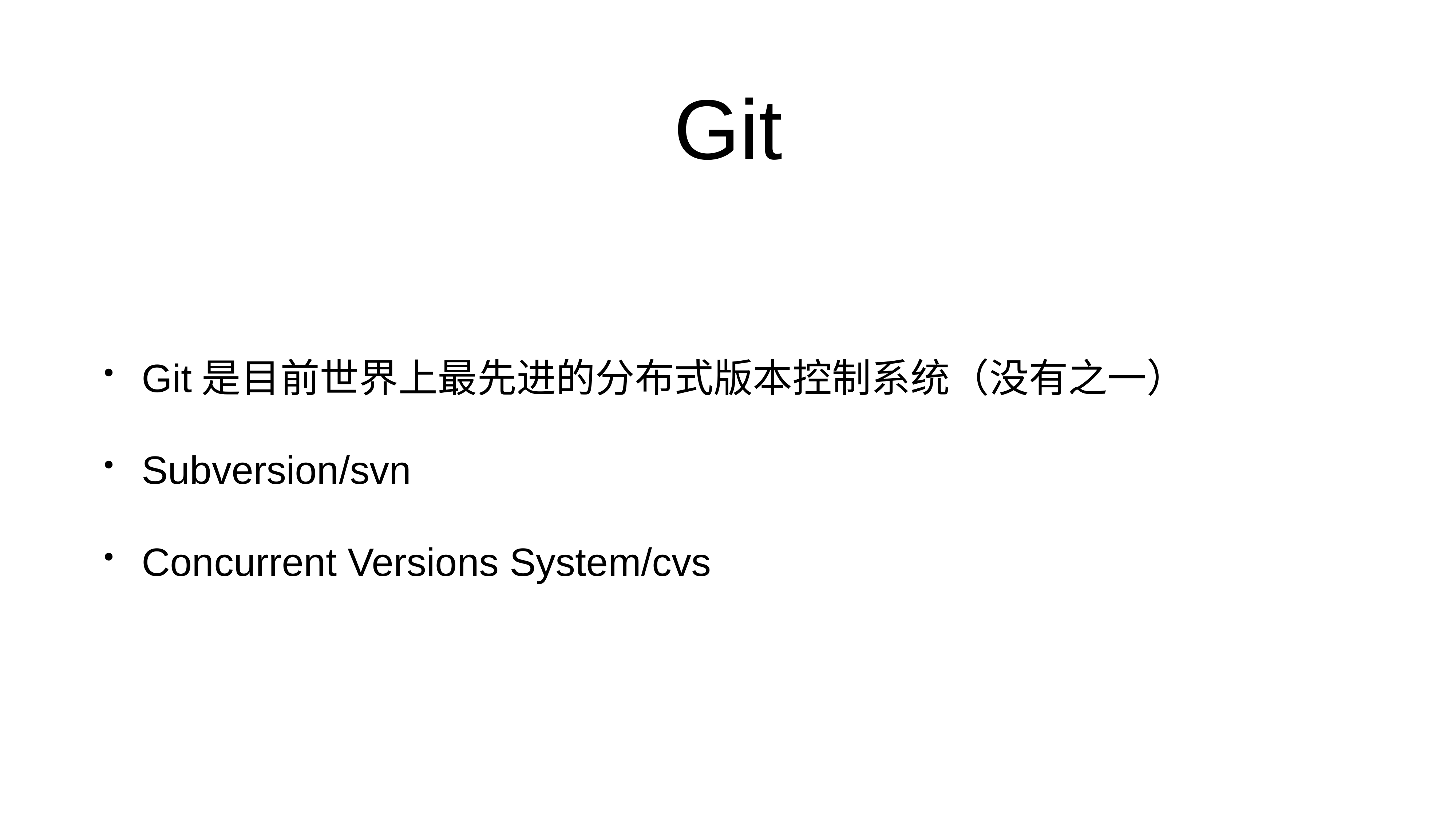

# Git
Git是目前世界上最先进的分布式版本控制系统（没有之一）
Subversion/svn
Concurrent Versions System/cvs